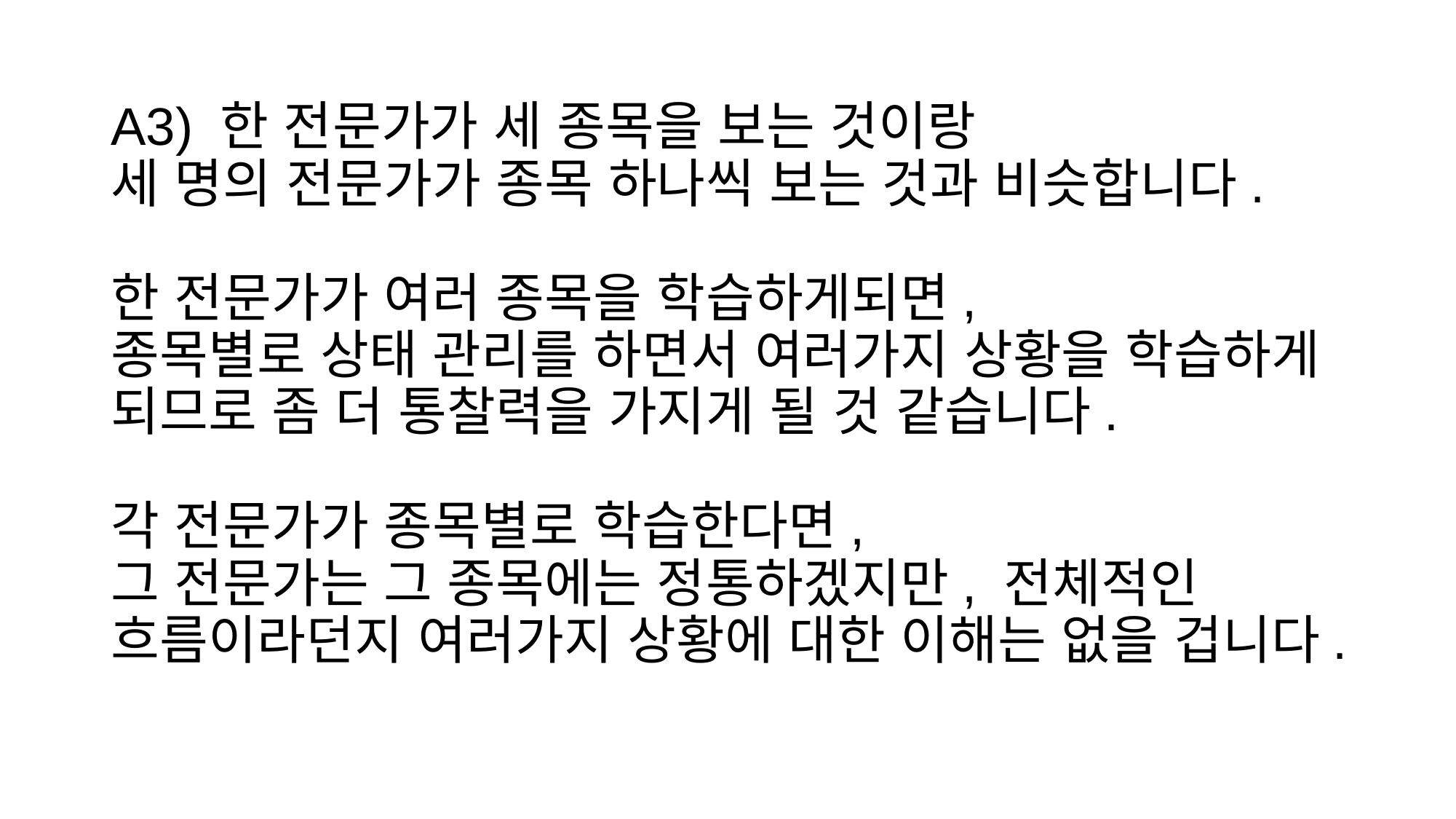

# A3) 한 전문가가 세 종목을 보는 것이랑 세 명의 전문가가 종목 하나씩 보는 것과 비슷합니다. 한 전문가가 여러 종목을 학습하게되면, 종목별로 상태 관리를 하면서 여러가지 상황을 학습하게 되므로 좀 더 통찰력을 가지게 될 것 같습니다. 각 전문가가 종목별로 학습한다면, 그 전문가는 그 종목에는 정통하겠지만, 전체적인 흐름이라던지 여러가지 상황에 대한 이해는 없을 겁니다.